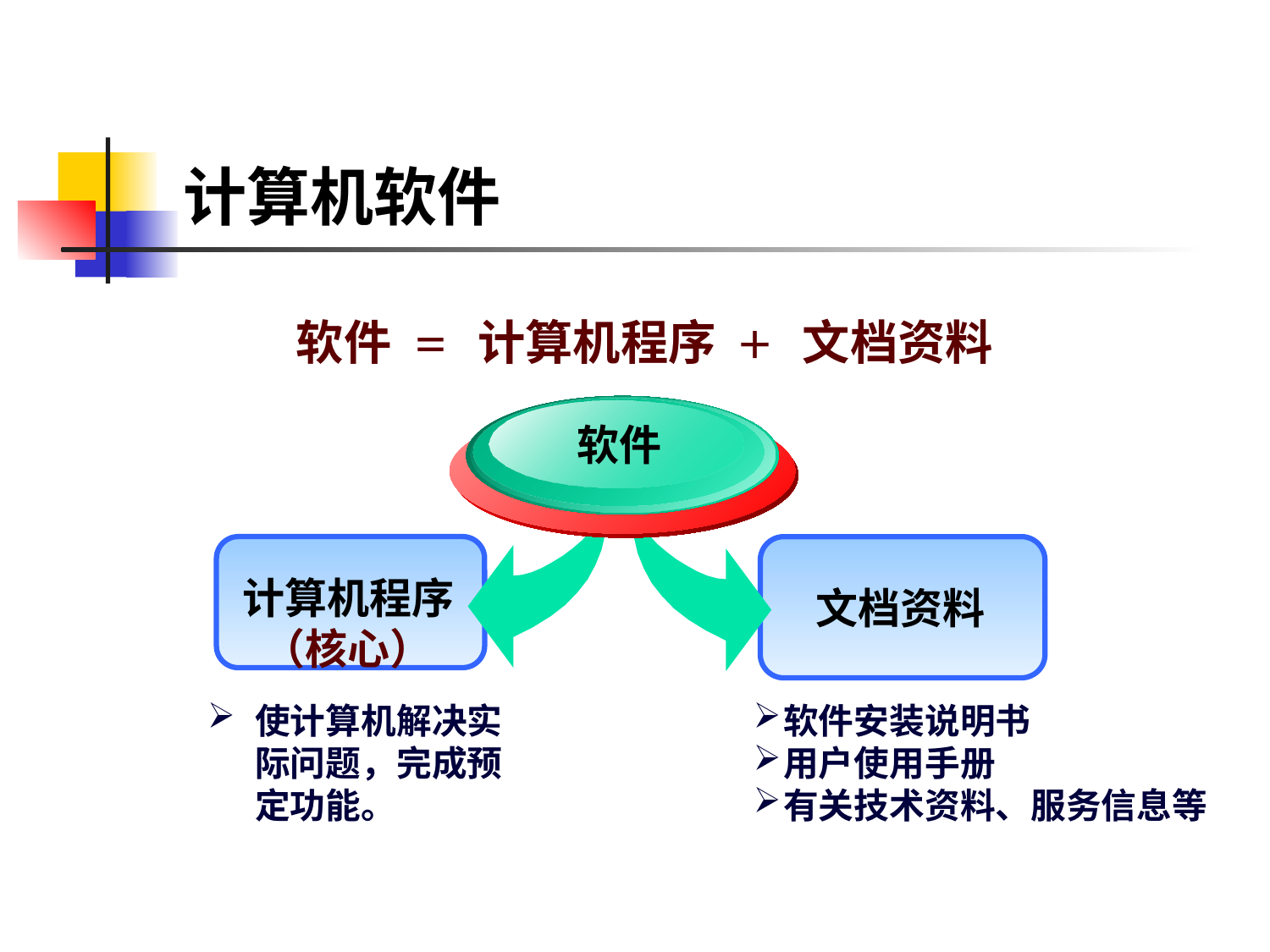

# 计算机软件
软件 = 计算机程序 + 文档资料

软件

计算机程序
（核心）
文档资料
7
使计算机解决实际问题，完成预定功能。
软件安装说明书
用户使用手册
有关技术资料、服务信息等